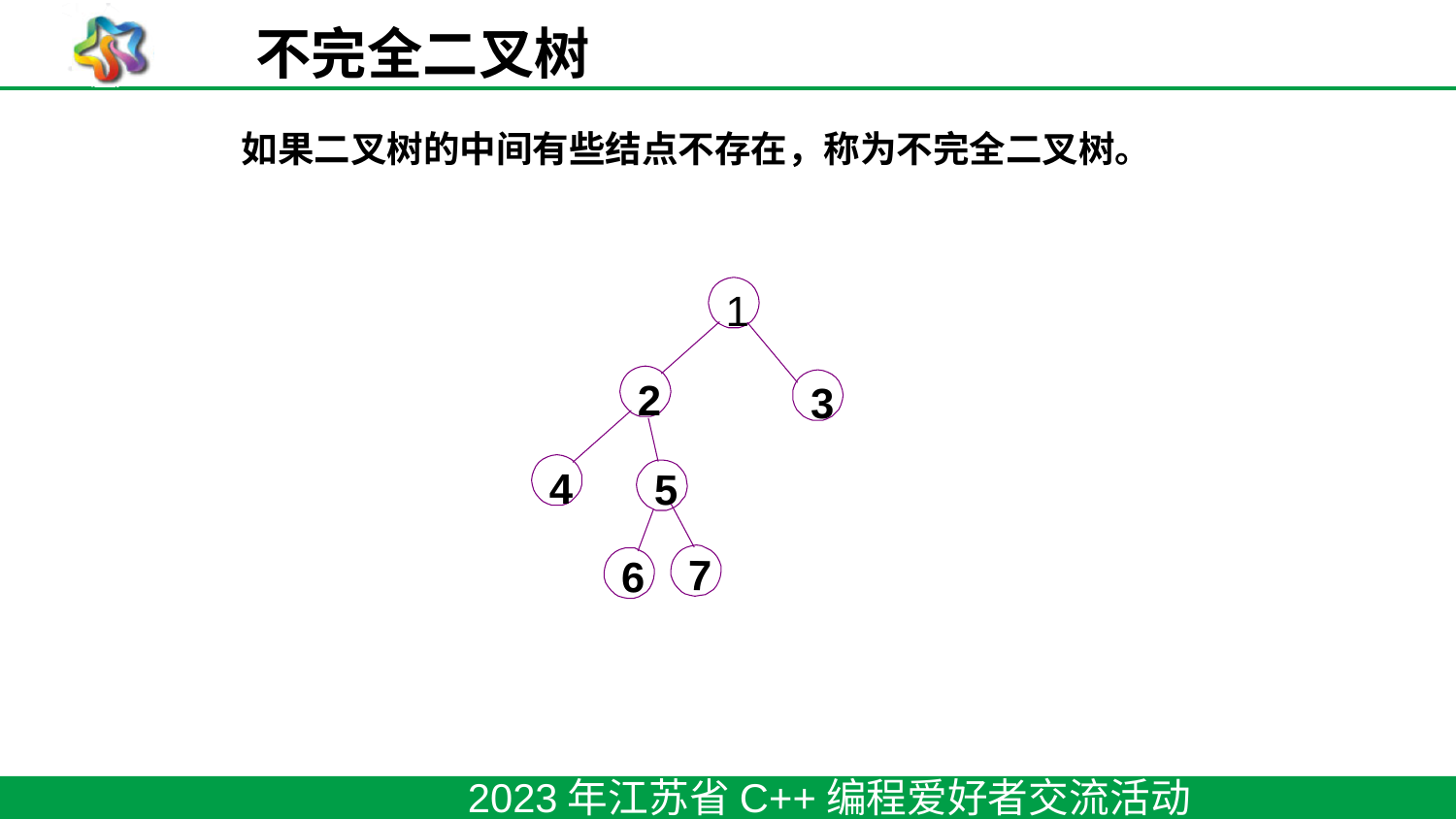

# 不完全二叉树
如果二叉树的中间有些结点不存在，称为不完全二叉树。

1

2
3

4
5

7
6